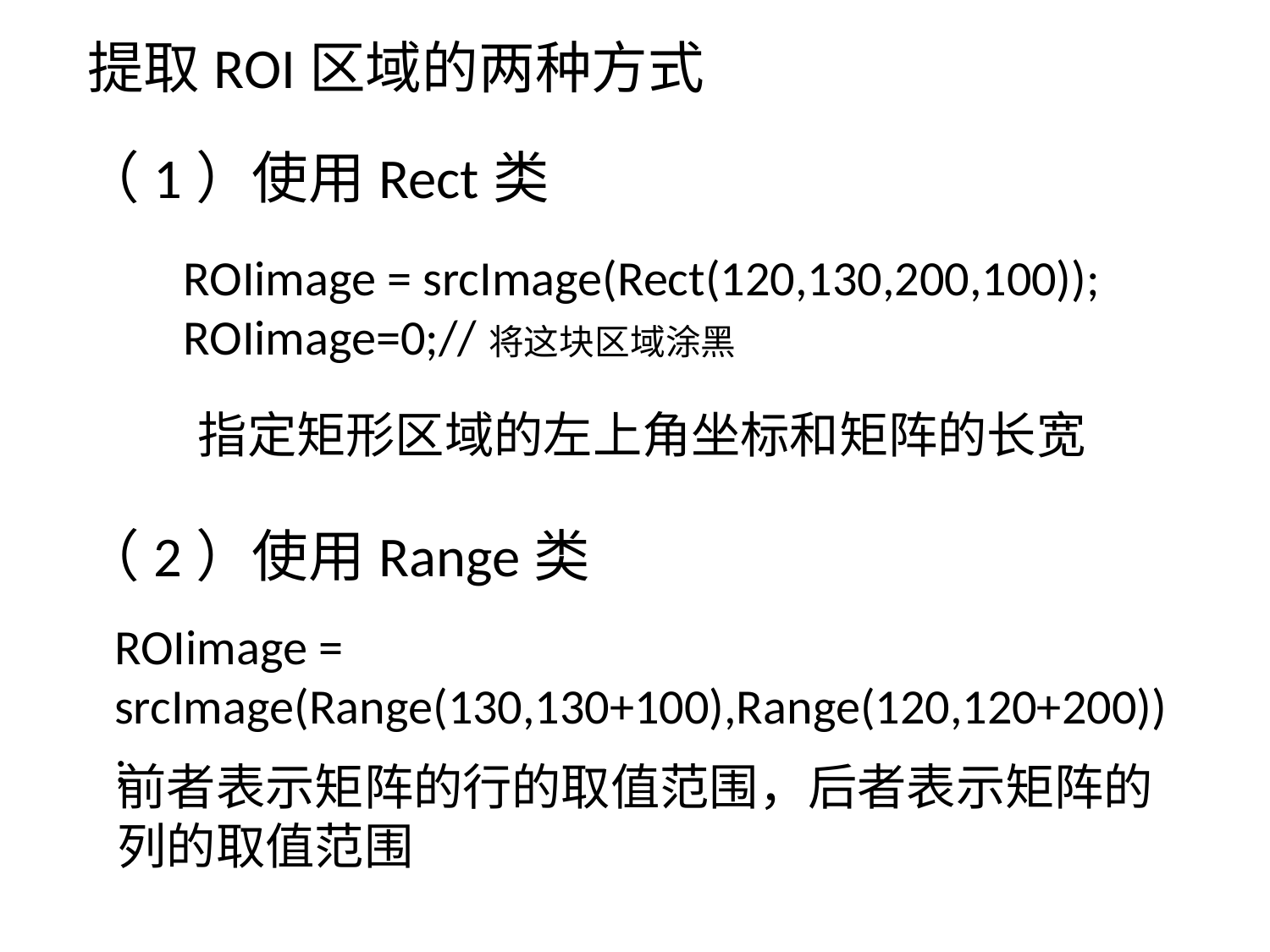

提取ROI区域的两种方式
（1）使用Rect类
ROIimage = srcImage(Rect(120,130,200,100));
ROIimage=0;//将这块区域涂黑
指定矩形区域的左上角坐标和矩阵的长宽
（2）使用Range类
ROIimage = srcImage(Range(130,130+100),Range(120,120+200));
前者表示矩阵的行的取值范围，后者表示矩阵的列的取值范围